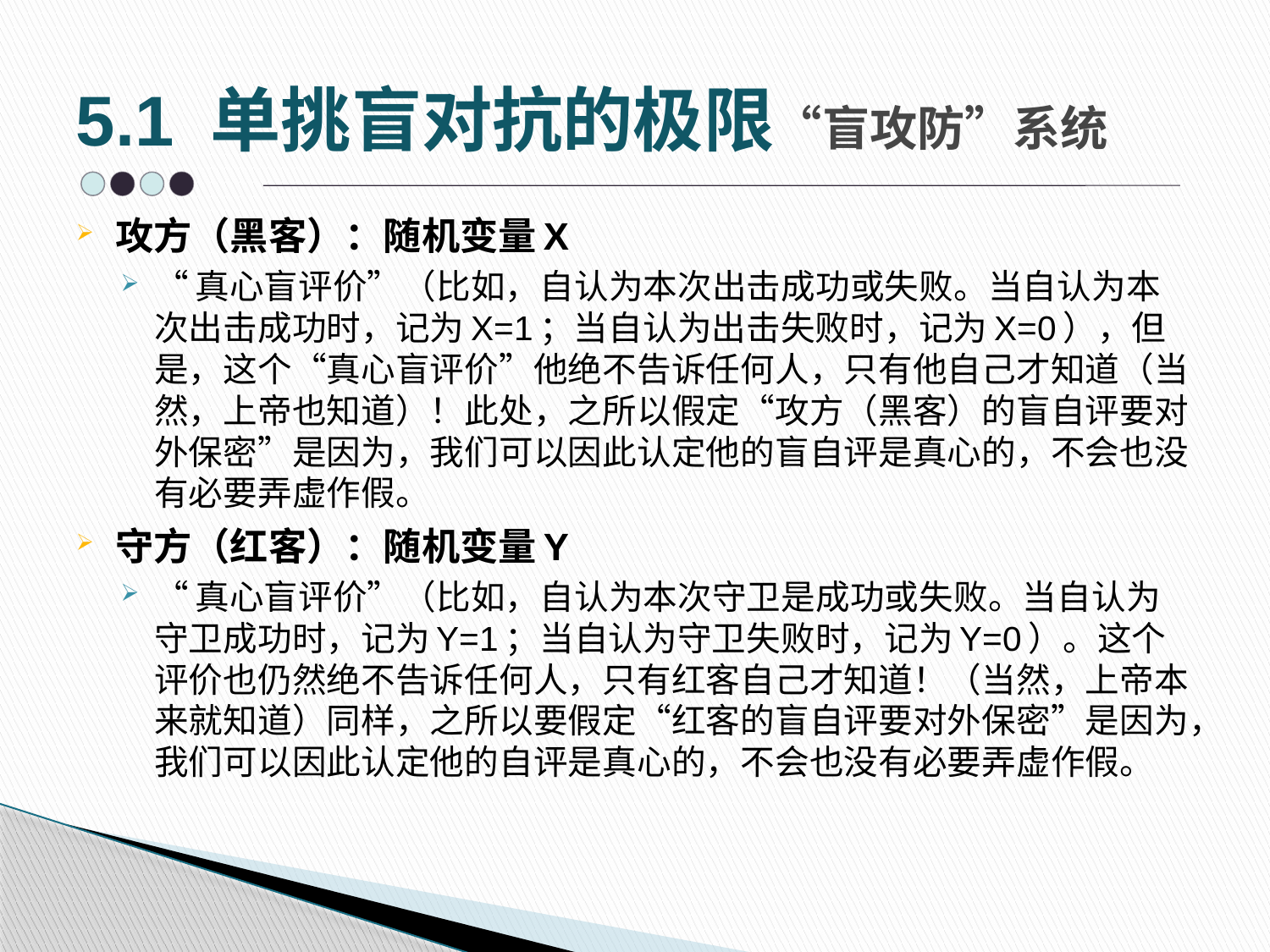

# 5.1 单挑盲对抗的极限“盲攻防”系统

攻方（黑客）：随机变量X
“真心盲评价”（比如，自认为本次出击成功或失败。当自认为本次出击成功时，记为X=1；当自认为出击失败时，记为X=0），但是，这个“真心盲评价”他绝不告诉任何人，只有他自己才知道（当然，上帝也知道）！此处，之所以假定“攻方（黑客）的盲自评要对外保密”是因为，我们可以因此认定他的盲自评是真心的，不会也没有必要弄虚作假。
守方（红客）：随机变量Y
“真心盲评价”（比如，自认为本次守卫是成功或失败。当自认为守卫成功时，记为Y=1；当自认为守卫失败时，记为Y=0）。这个评价也仍然绝不告诉任何人，只有红客自己才知道！（当然，上帝本来就知道）同样，之所以要假定“红客的盲自评要对外保密”是因为，我们可以因此认定他的自评是真心的，不会也没有必要弄虚作假。